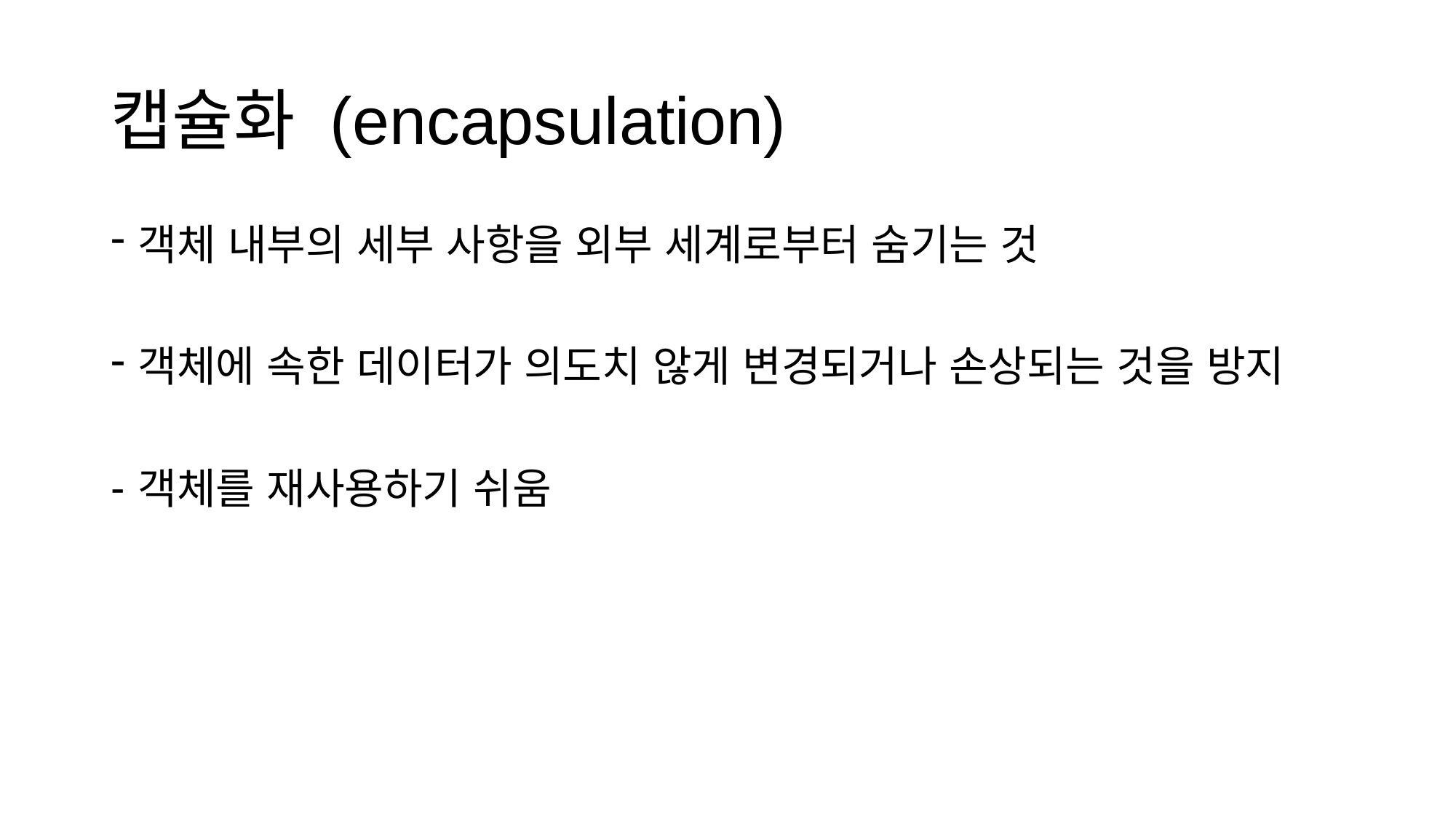

# 캡슐화 (encapsulation)
객체 내부의 세부 사항을 외부 세계로부터 숨기는 것

객체에 속한 데이터가 의도치 않게 변경되거나 손상되는 것을 방지

객체를 재사용하기 쉬움